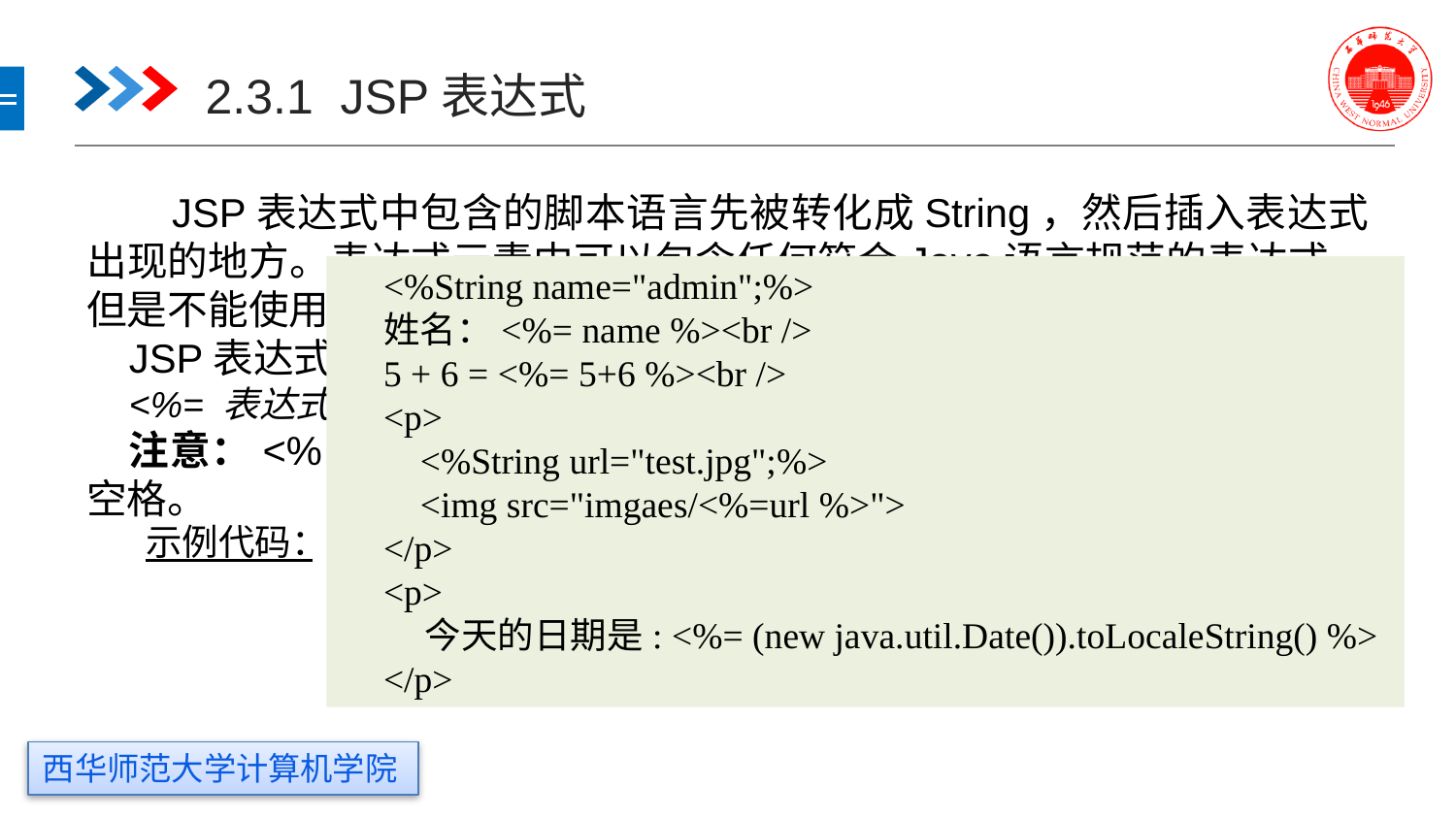

# 2.3.1  JSP表达式
JSP表达式中包含的脚本语言先被转化成String，然后插入表达式出现的地方。表达式元素中可以包含任何符合Java语言规范的表达式，但是不能使用分号来结束表达式。
JSP表达式的语法格式如下：
<%= 表达式 %>
注意：<%与=之间不可以有空格，=与其后面的表达式之间可以有空格。
<%String name="admin";%>
姓名：<%= name %><br />
5 + 6 = <%= 5+6 %><br />
<p>
    <%String url="test.jpg";%>
    <img src="imgaes/<%=url %>">
</p>
<p>
    今天的日期是: <%= (new java.util.Date()).toLocaleString() %>
</p>
示例代码：